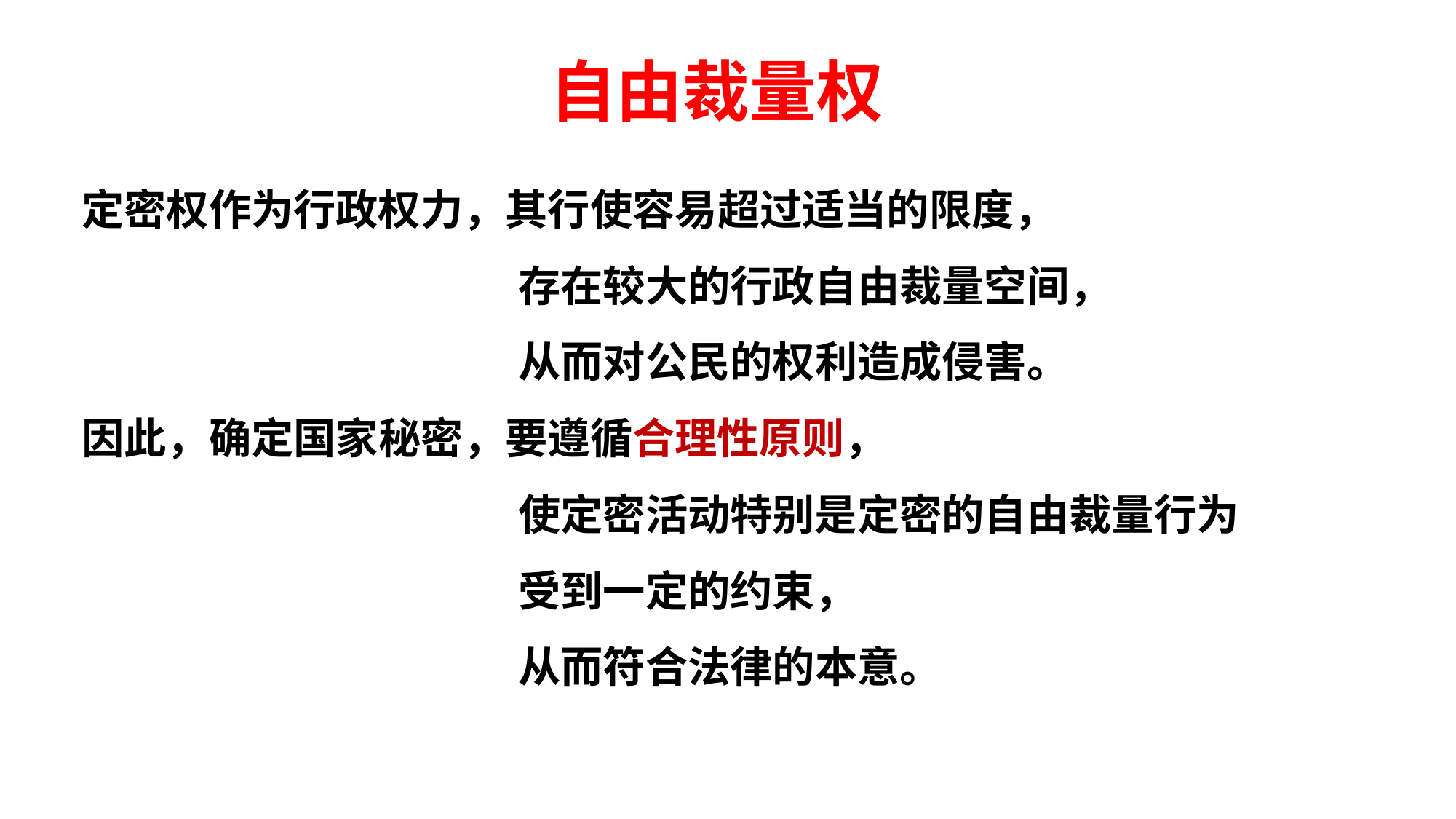

# 自由裁量权
定密权作为行政权力，其行使容易超过适当的限度，
	 			存在较大的行政自由裁量空间，
	 			从而对公民的权利造成侵害。
因此，确定国家秘密，要遵循合理性原则，
	 			使定密活动特别是定密的自由裁量行为
	 			受到一定的约束，
	 			从而符合法律的本意。